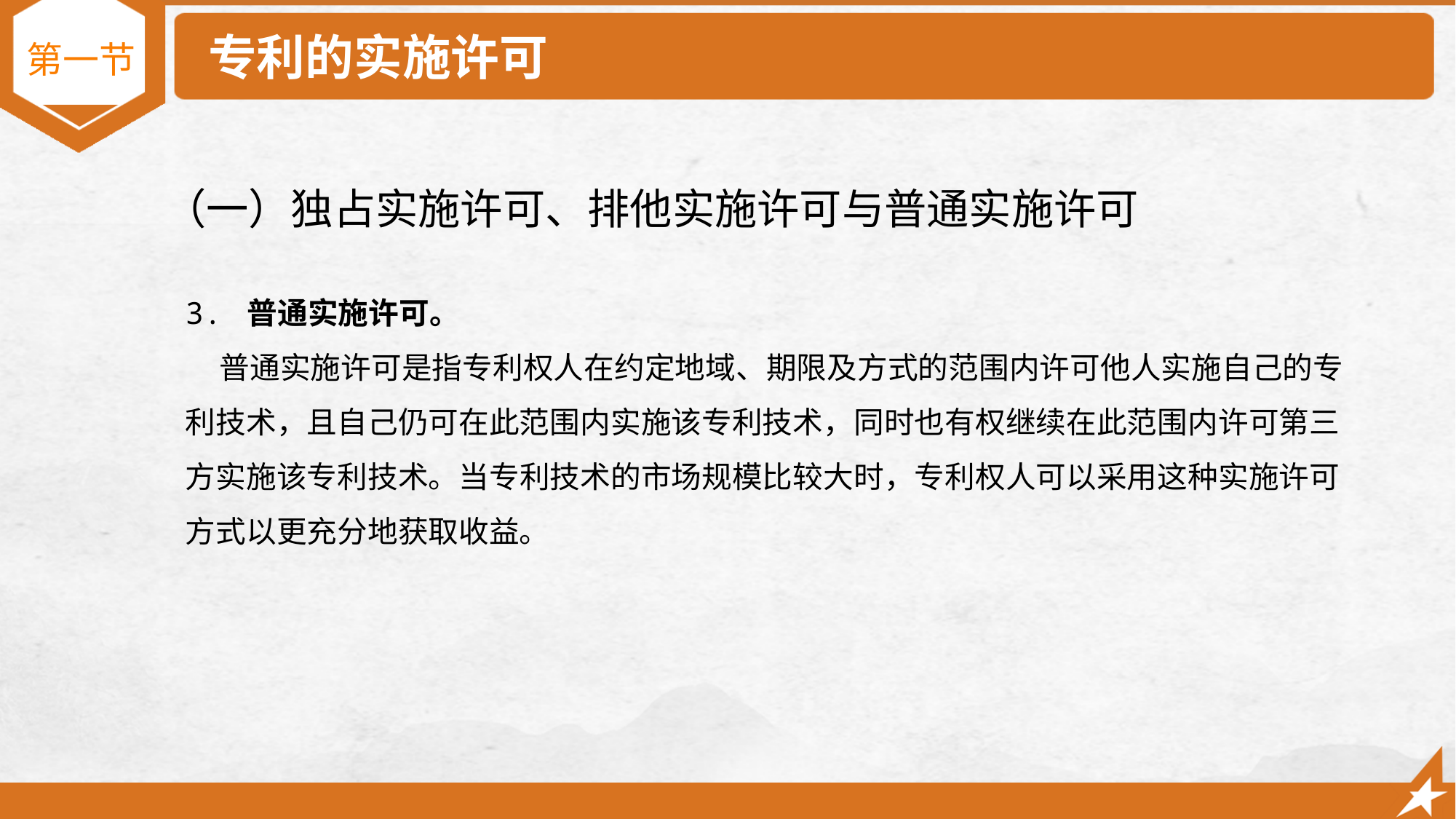

# 专利的实施许可
第一节
（一）独占实施许可、排他实施许可与普通实施许可
3. 普通实施许可。
    普通实施许可是指专利权人在约定地域、期限及方式的范围内许可他人实施自己的专利技术，且自己仍可在此范围内实施该专利技术，同时也有权继续在此范围内许可第三方实施该专利技术。当专利技术的市场规模比较大时，专利权人可以采用这种实施许可方式以更充分地获取收益。